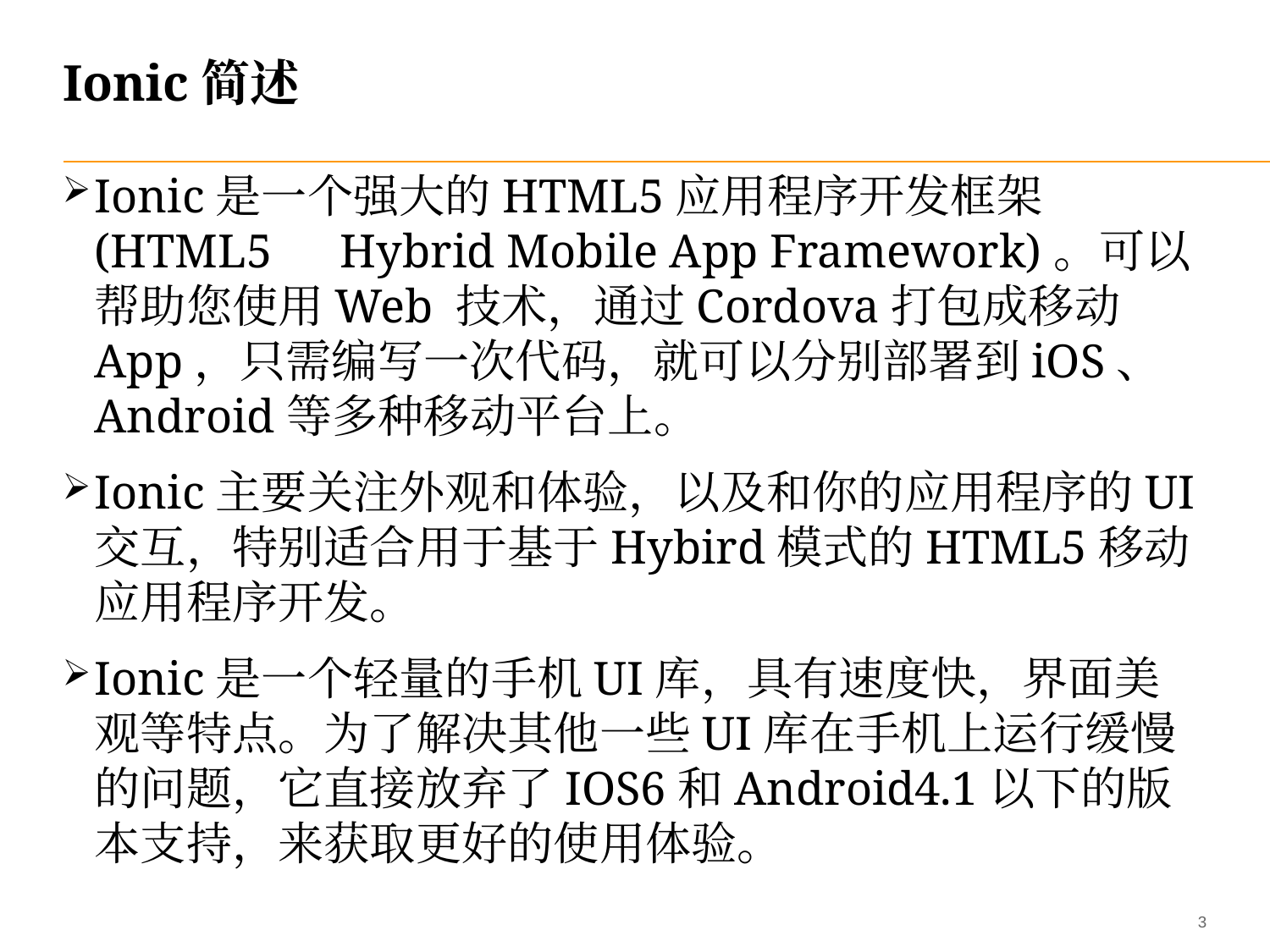

# Ionic简述
Ionic是一个强大的HTML5应用程序开发框架(HTML5　Hybrid Mobile App Framework)。可以帮助您使用Web 技术，通过Cordova打包成移动App，只需编写一次代码，就可以分别部署到iOS、Android等多种移动平台上。
Ionic主要关注外观和体验，以及和你的应用程序的UI 交互，特别适合用于基于Hybird模式的HTML5移动应用程序开发。
Ionic是一个轻量的手机UI库，具有速度快，界面美观等特点。为了解决其他一些UI库在手机上运行缓慢的问题，它直接放弃了IOS6和Android4.1以下的版本支持，来获取更好的使用体验。
3